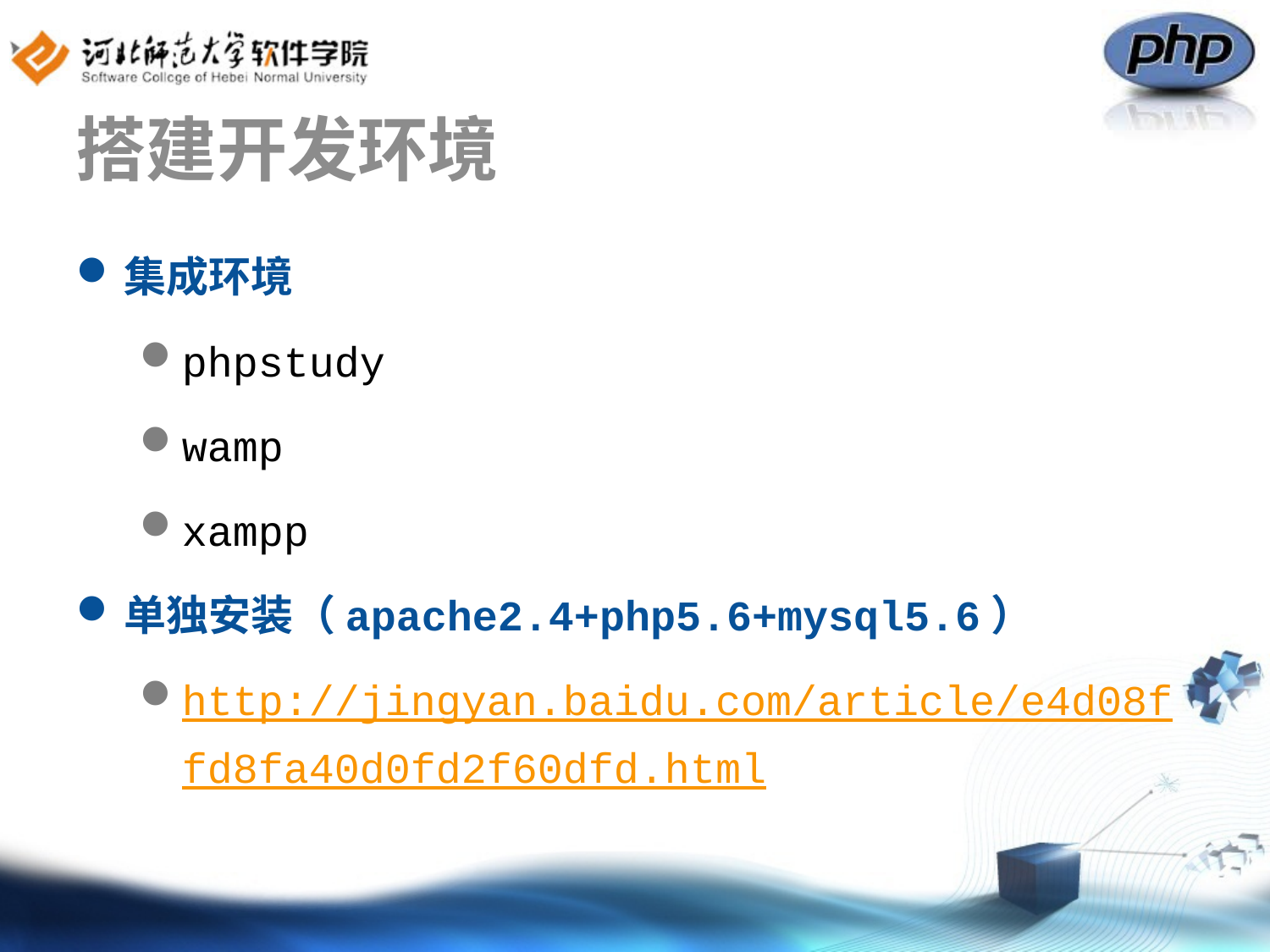

# 搭建开发环境
集成环境
phpstudy
wamp
xampp
单独安装（apache2.4+php5.6+mysql5.6）
http://jingyan.baidu.com/article/e4d08ffd8fa40d0fd2f60dfd.html